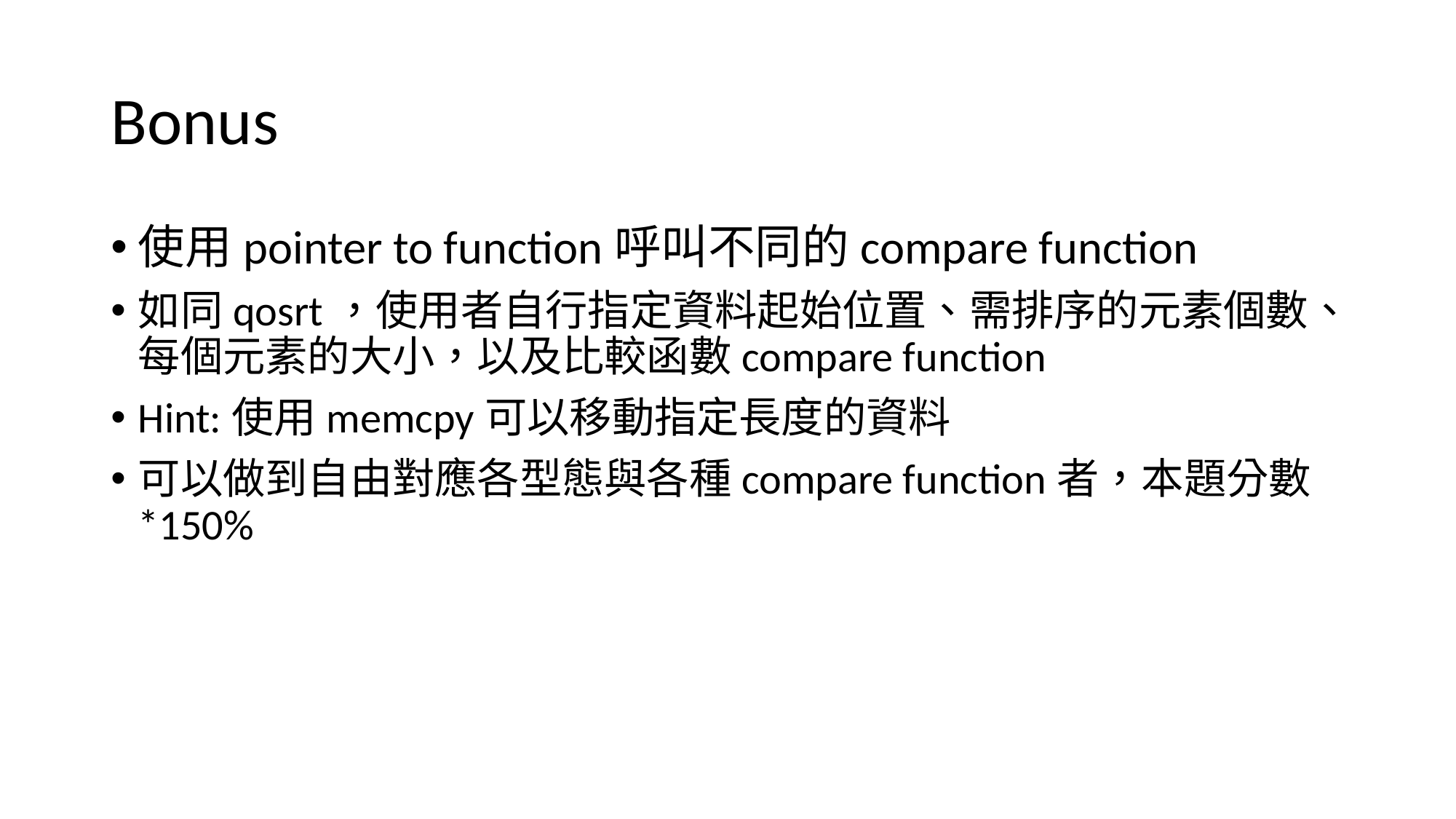

# Bonus
使用pointer to function呼叫不同的compare function
如同qosrt，使用者自行指定資料起始位置、需排序的元素個數、每個元素的大小，以及比較函數compare function
Hint:使用memcpy可以移動指定長度的資料
可以做到自由對應各型態與各種compare function者，本題分數*150%